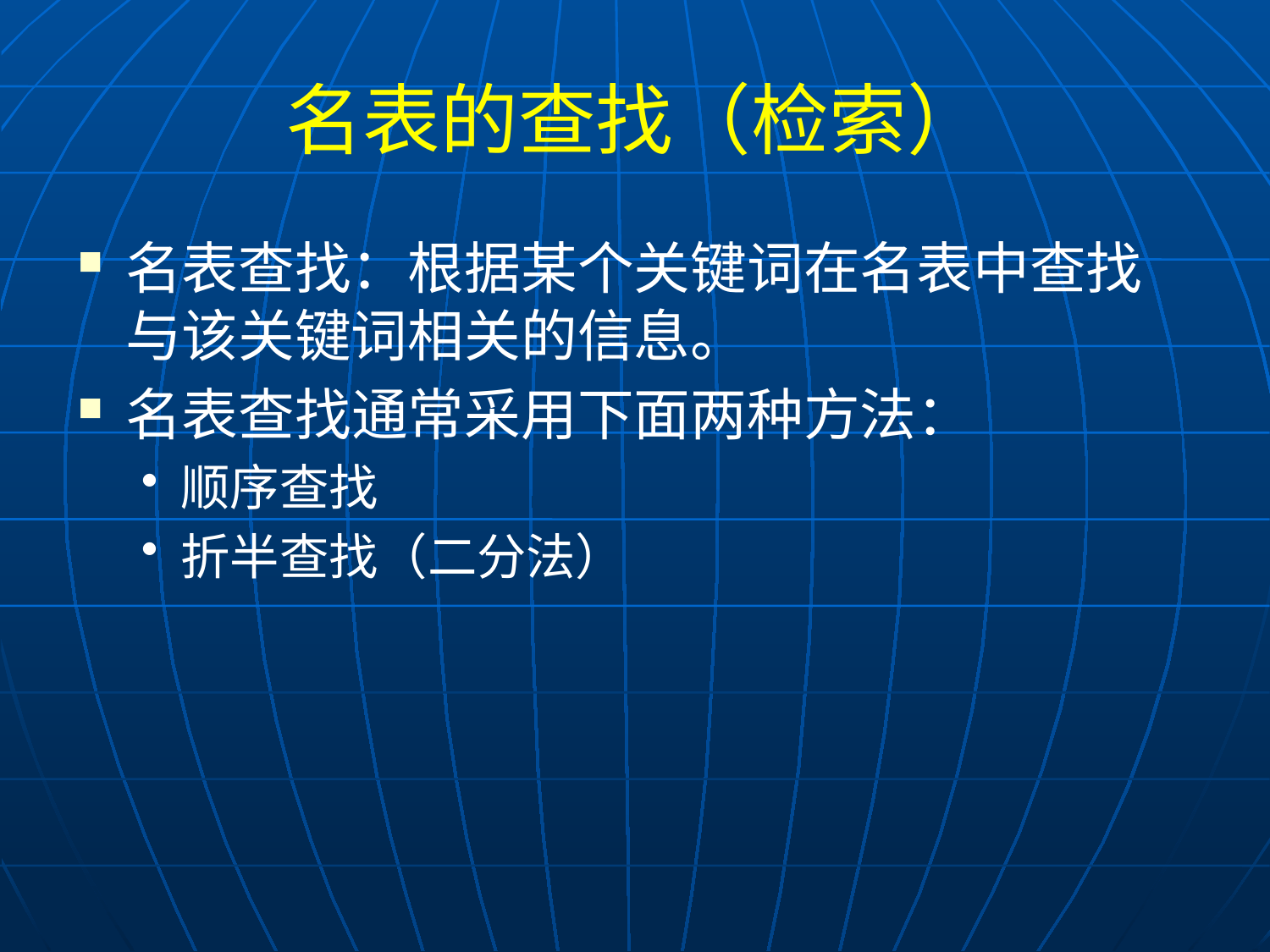

# 名表的查找（检索）
名表查找：根据某个关键词在名表中查找与该关键词相关的信息。
名表查找通常采用下面两种方法：
顺序查找
折半查找（二分法）